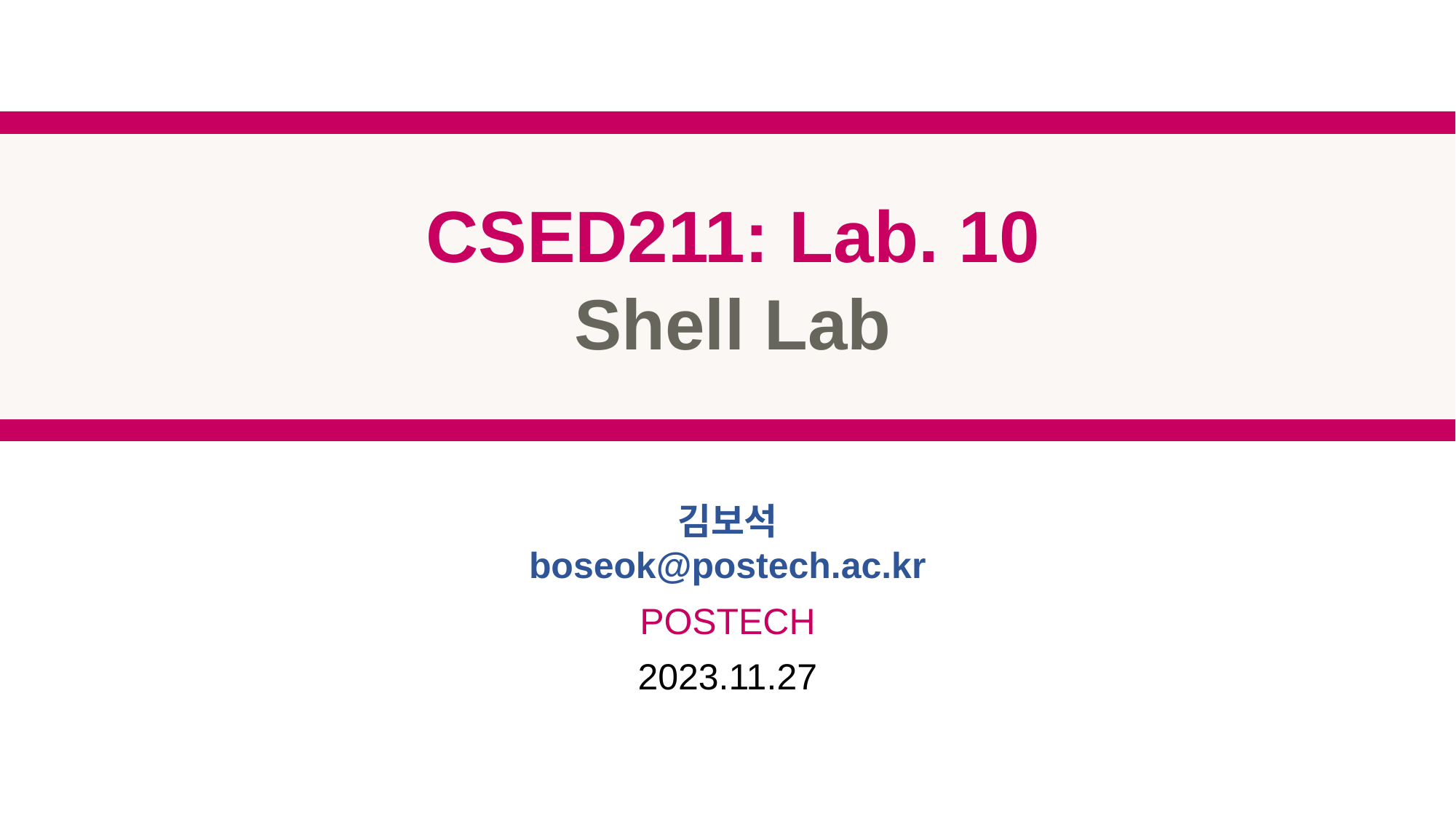

# CSED211: Lab. 10 Shell Lab
김보석
boseok@postech.ac.kr
POSTECH
2023.11.27